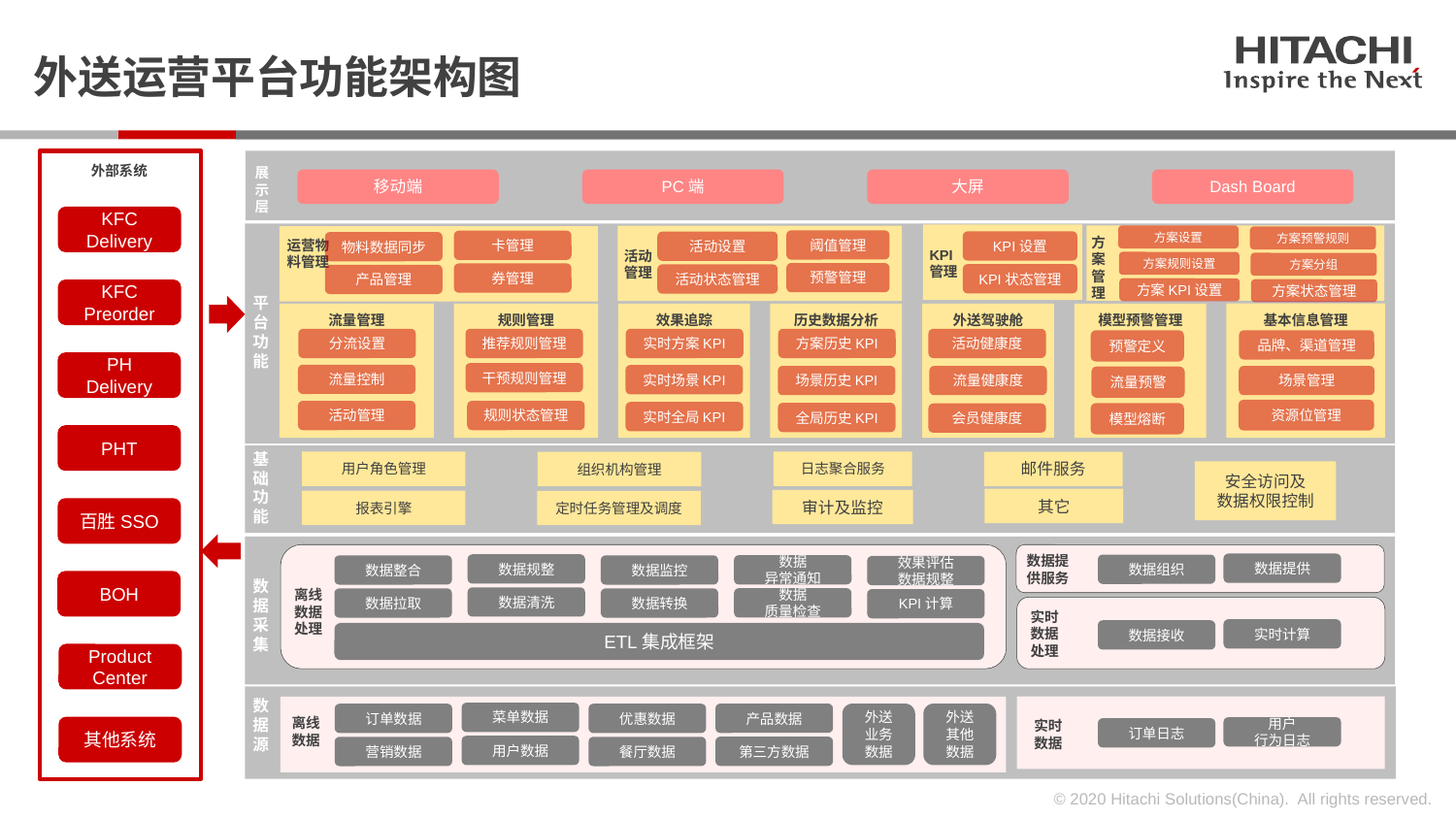

外送运营平台功能架构图

外部系统
展示层
移动端
PC端
大屏
Dash Board
KFC Delivery

方案设置

方
案
管
理
方案预警规则
运营物料管理
阈值管理
卡管理
KPI设置
活动设置
物料数据同步
KPI
管理
活动
管理
方案规则设置
方案分组
预警管理
券管理
KPI状态管理
活动状态管理
产品管理
方案KPI设置
方案状态管理
KFC Preorder
平台功能

基本信息管理

流量管理

规则管理

效果追踪

历史数据分析

外送驾驶舱

模型预警管理

分流设置
推荐规则管理
实时方案KPI
方案历史KPI
活动健康度
预警定义
品牌、渠道管理
PH Delivery
干预规则管理
流量控制
实时场景KPI
流量健康度
场景管理
场景历史KPI
流量预警
资源位管理
活动管理
规则状态管理
实时全局KPI
全局历史KPI
模型熔断
会员健康度
PHT
基
础
功
能

用户角色管理
日志聚合服务
组织机构管理
邮件服务
安全访问及
数据权限控制
其它
审计及监控
报表引擎
定时任务管理及调度
百胜SSO

数据提
供服务
数据提供
数据规整
数据组织
数据
异常通知
数据整合
数据监控
效果评估
数据规整
数
据
采
集
BOH
离线
数据
处理
数据清洗
数据
质量检查
数据拉取
数据转换
KPI计算

实时
数据
处理
实时计算
数据接收
ETL集成框架
Product
Center

数
据
源

菜单数据
产品数据
外送业务数据
外送其他数据
订单数据
优惠数据
离线
数据
实时
数据
其他系统
用户
行为日志
订单日志
用户数据
第三方数据
营销数据
餐厅数据